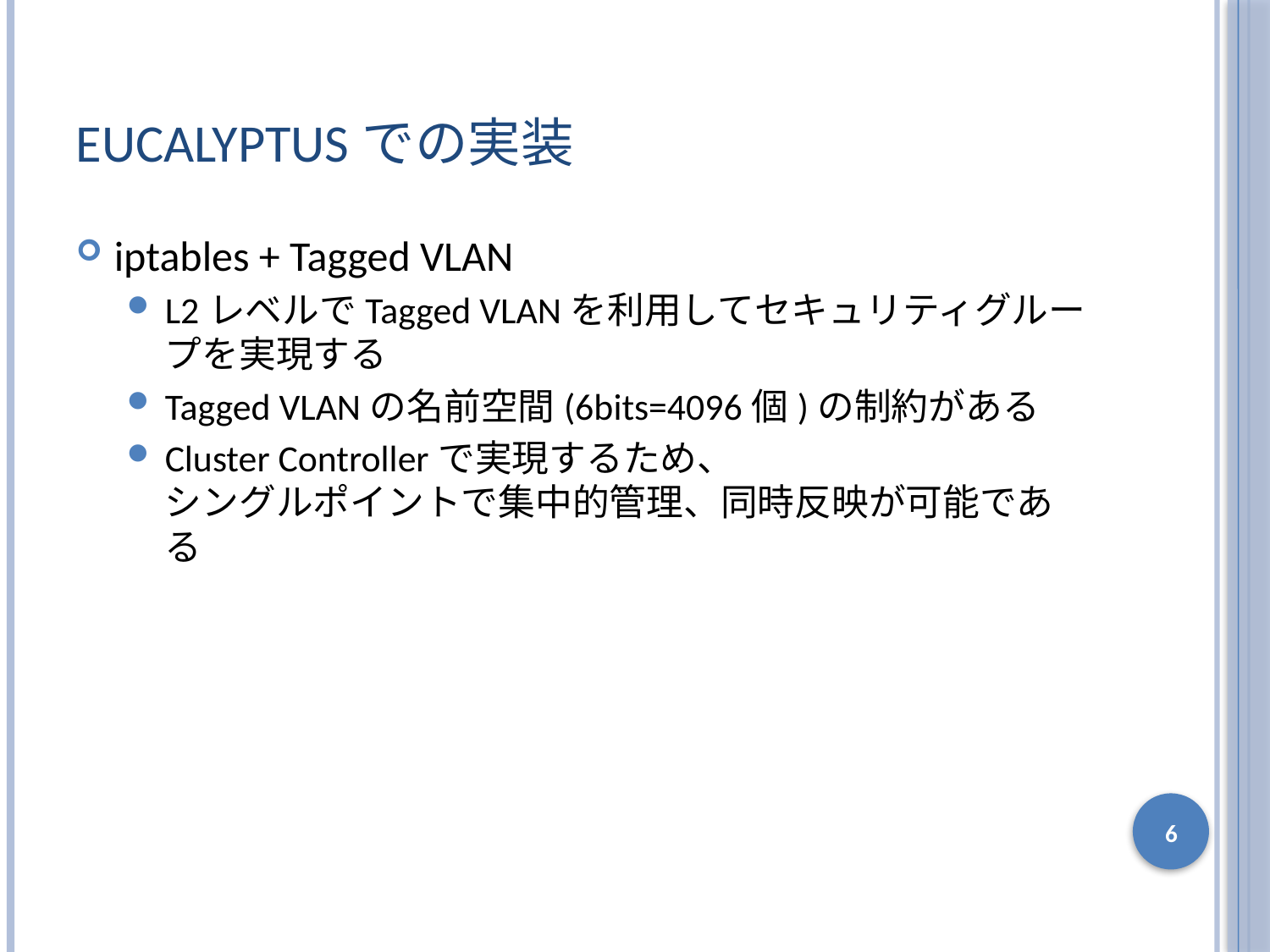

# Eucalyptusでの実装
iptables + Tagged VLAN
L2レベルでTagged VLANを利用してセキュリティグループを実現する
Tagged VLANの名前空間(6bits=4096個)の制約がある
Cluster Controllerで実現するため、
シングルポイントで集中的管理、同時反映が可能である
6